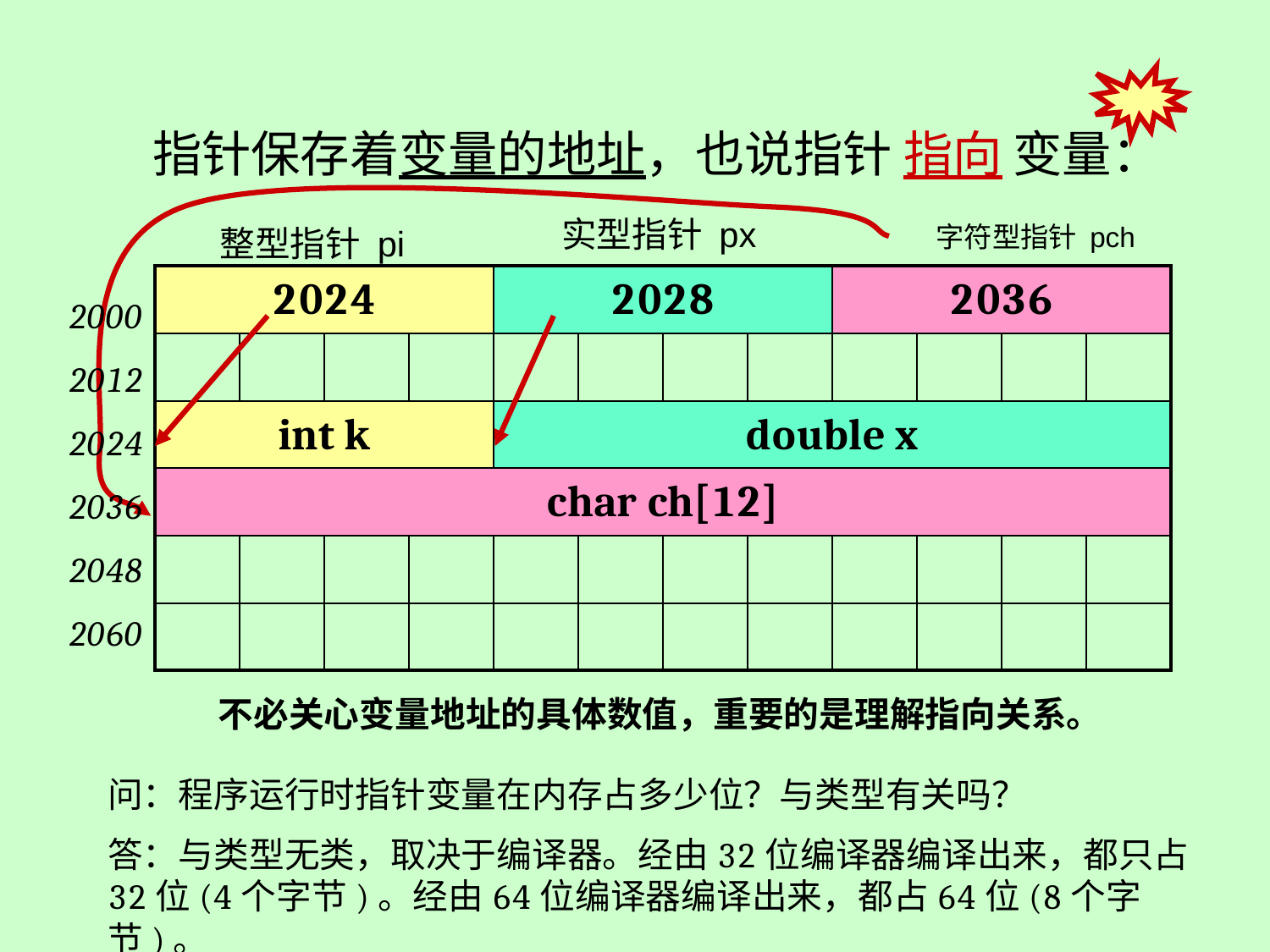

指针保存着变量的地址，也说指针 指向 变量：

实型指针 px
字符型指针 pch
整型指针 pi
2000
2012
2024
2036
2048
2060
| 2024 |  |  |  | 2028 |  |  |  | 2036 |  |  |  |
| --- | --- | --- | --- | --- | --- | --- | --- | --- | --- | --- | --- |
|  |  |  |  |  |  |  |  |  |  |  |  |
| int k |  |  |  | double x |  |  |  |  |  |  |  |
| char ch[12] |  |  |  |  |  |  |  |  |  |  |  |
|  |  |  |  |  |  |  |  |  |  |  |  |
|  |  |  |  |  |  |  |  |  |  |  |  |

不必关心变量地址的具体数值，重要的是理解指向关系。
问：程序运行时指针变量在内存占多少位？与类型有关吗？
答：与类型无类，取决于编译器。经由32位编译器编译出来，都只占32位(4个字节)。经由64位编译器编译出来，都占64位(8个字节)。
10